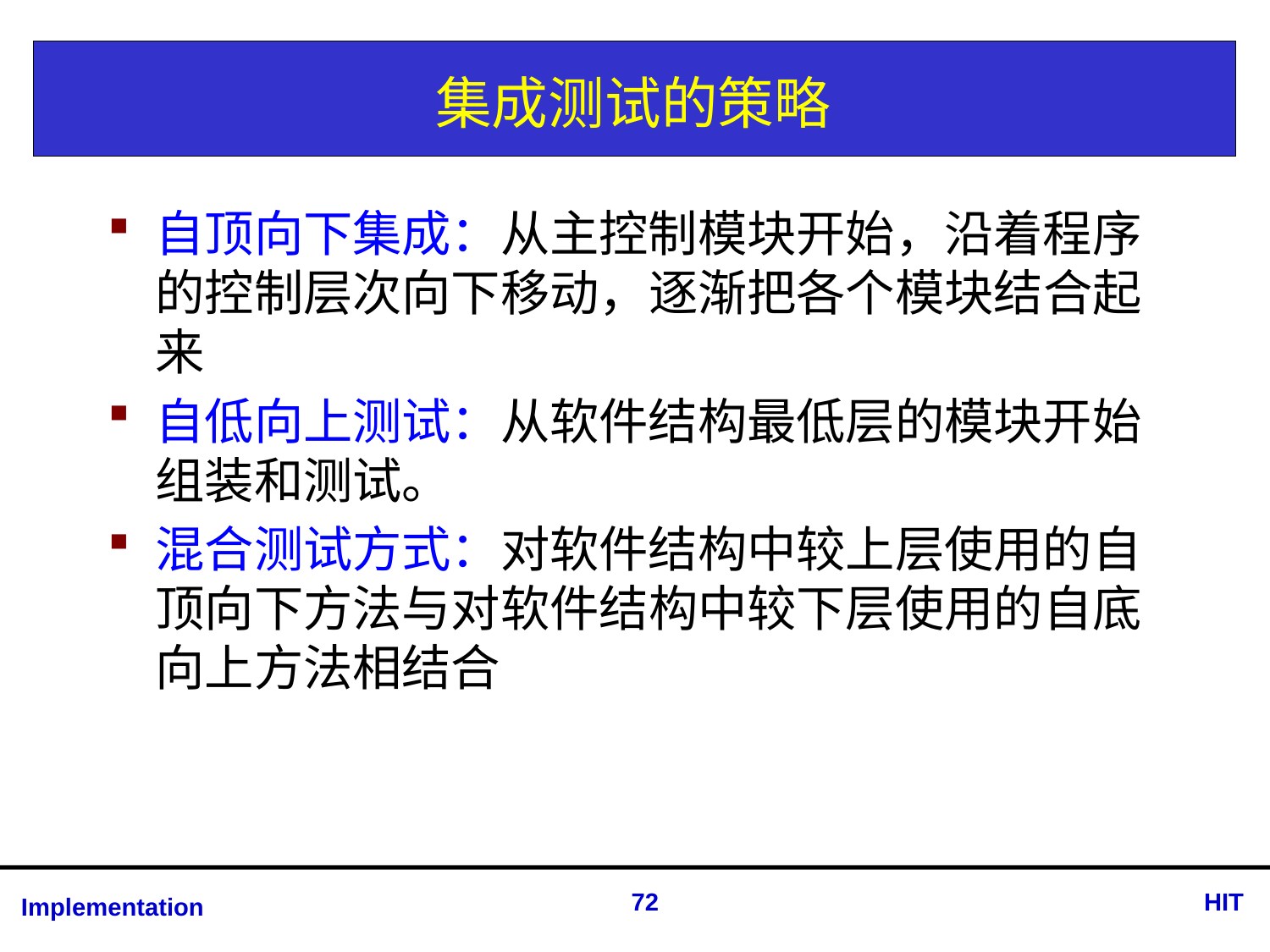

# 集成测试的策略
自顶向下集成：从主控制模块开始，沿着程序的控制层次向下移动，逐渐把各个模块结合起来
自低向上测试：从软件结构最低层的模块开始组装和测试。
混合测试方式：对软件结构中较上层使用的自顶向下方法与对软件结构中较下层使用的自底向上方法相结合